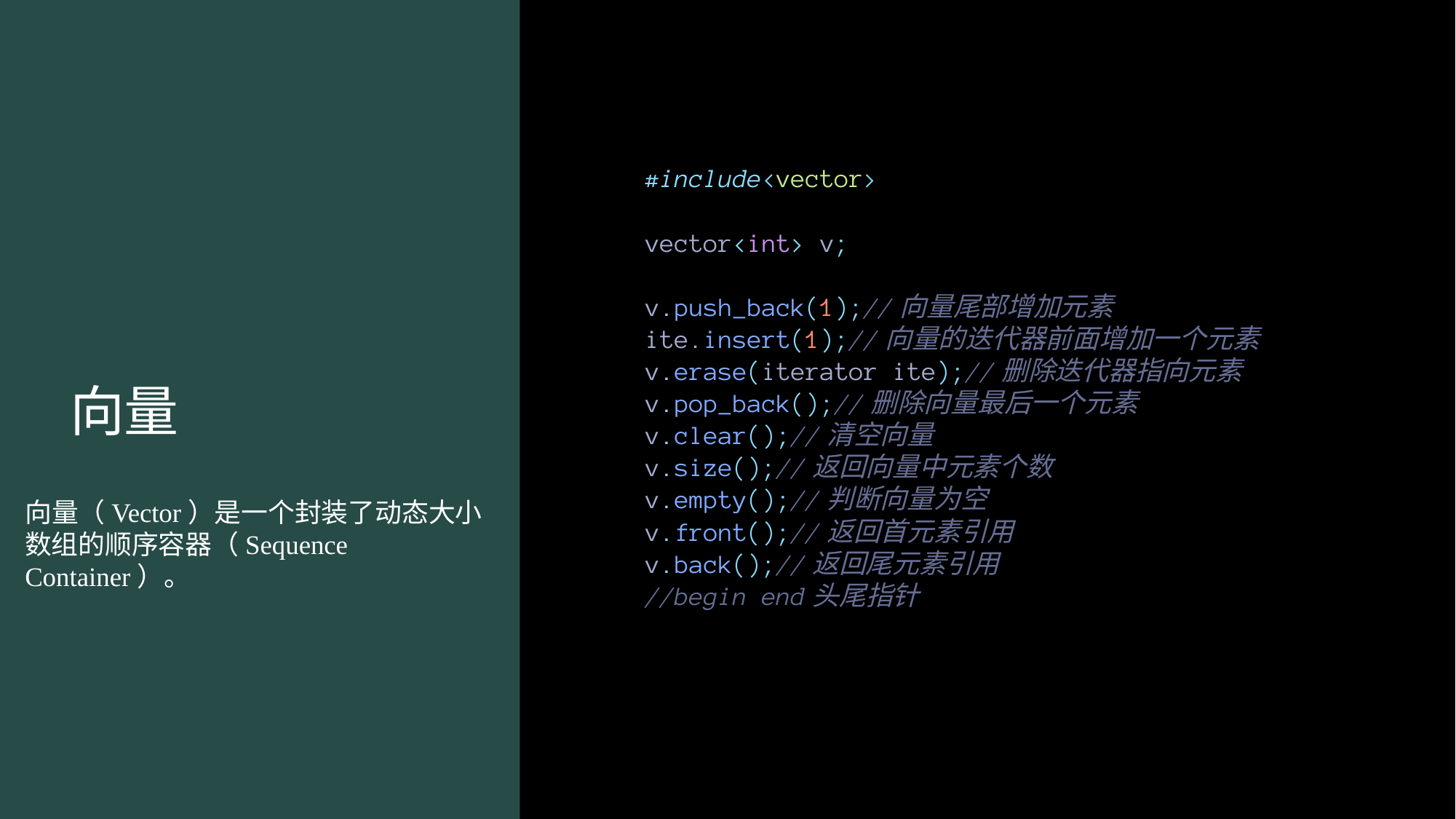

#include<vector>
vector<int> v;
v.push_back(1);//向量尾部增加元素
ite.insert(1);//向量的迭代器前面增加一个元素
v.erase(iterator ite);//删除迭代器指向元素
v.pop_back();//删除向量最后一个元素
v.clear();//清空向量
v.size();//返回向量中元素个数
v.empty();//判断向量为空
v.front();//返回首元素引用
v.back();//返回尾元素引用
//begin end头尾指针
# 向量
向量（Vector）是一个封装了动态大小数组的顺序容器（Sequence Container）。